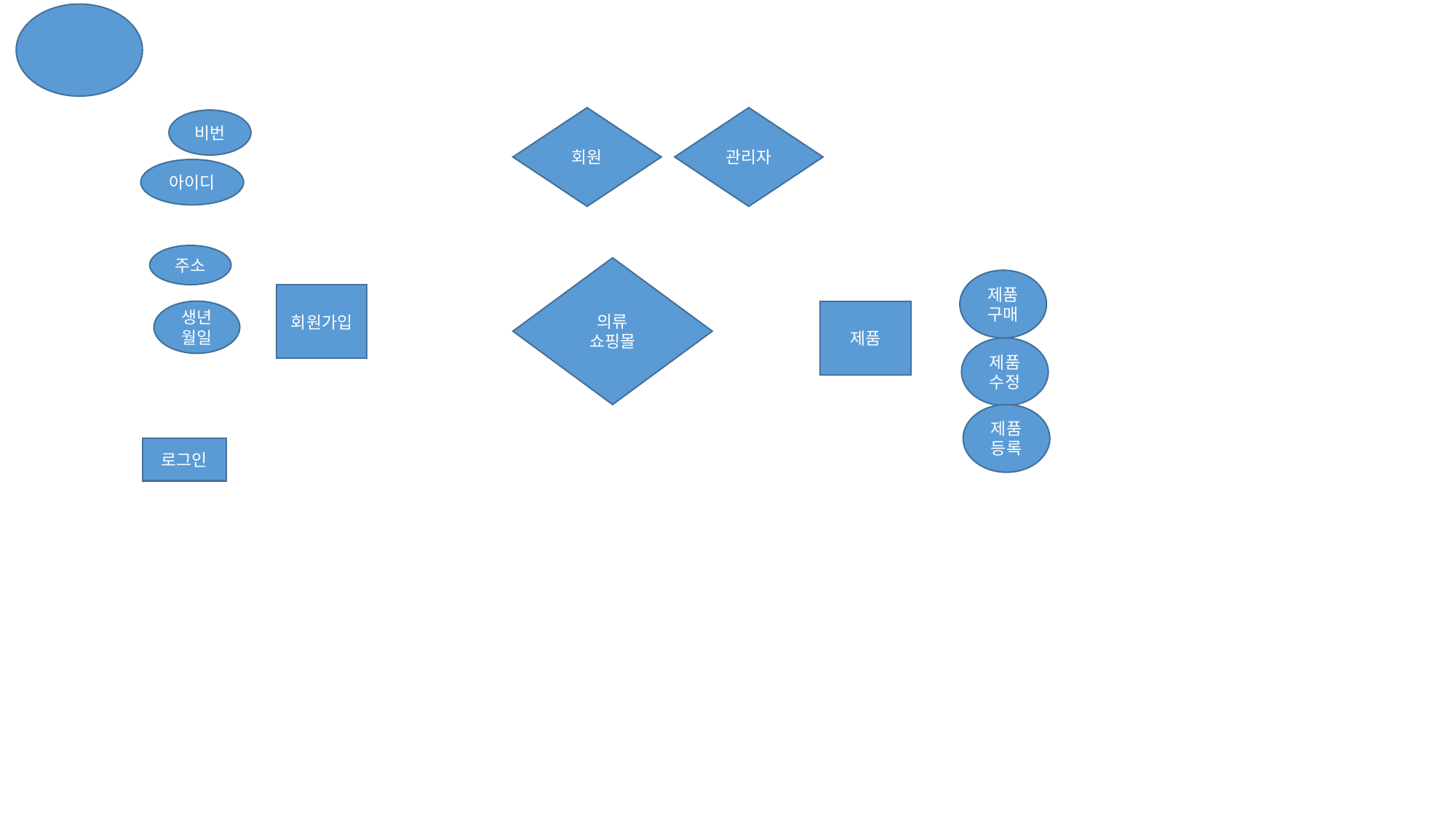

회원
관리자
비번
아이디
주소
의류
쇼핑몰
제품 구매
회원가입
생년월일
제품
제품 수정
제품 등록
로그인